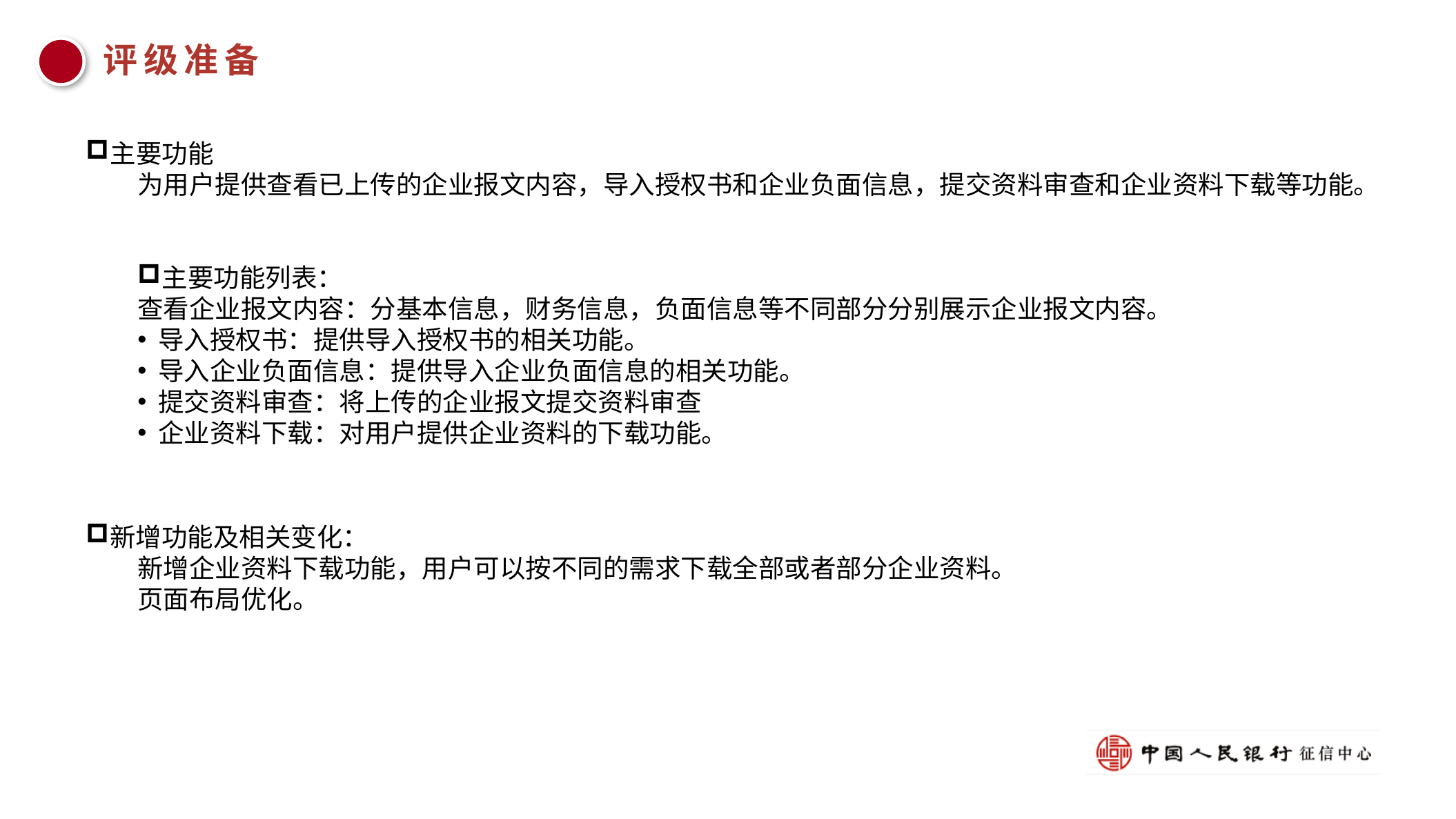

评级准备
主要功能
为用户提供查看已上传的企业报文内容，导入授权书和企业负面信息，提交资料审查和企业资料下载等功能。

主要功能列表：
查看企业报文内容：分基本信息，财务信息，负面信息等不同部分分别展示企业报文内容。
导入授权书：提供导入授权书的相关功能。
导入企业负面信息：提供导入企业负面信息的相关功能。
提交资料审查：将上传的企业报文提交资料审查
企业资料下载：对用户提供企业资料的下载功能。

新增功能及相关变化：
新增企业资料下载功能，用户可以按不同的需求下载全部或者部分企业资料。
页面布局优化。